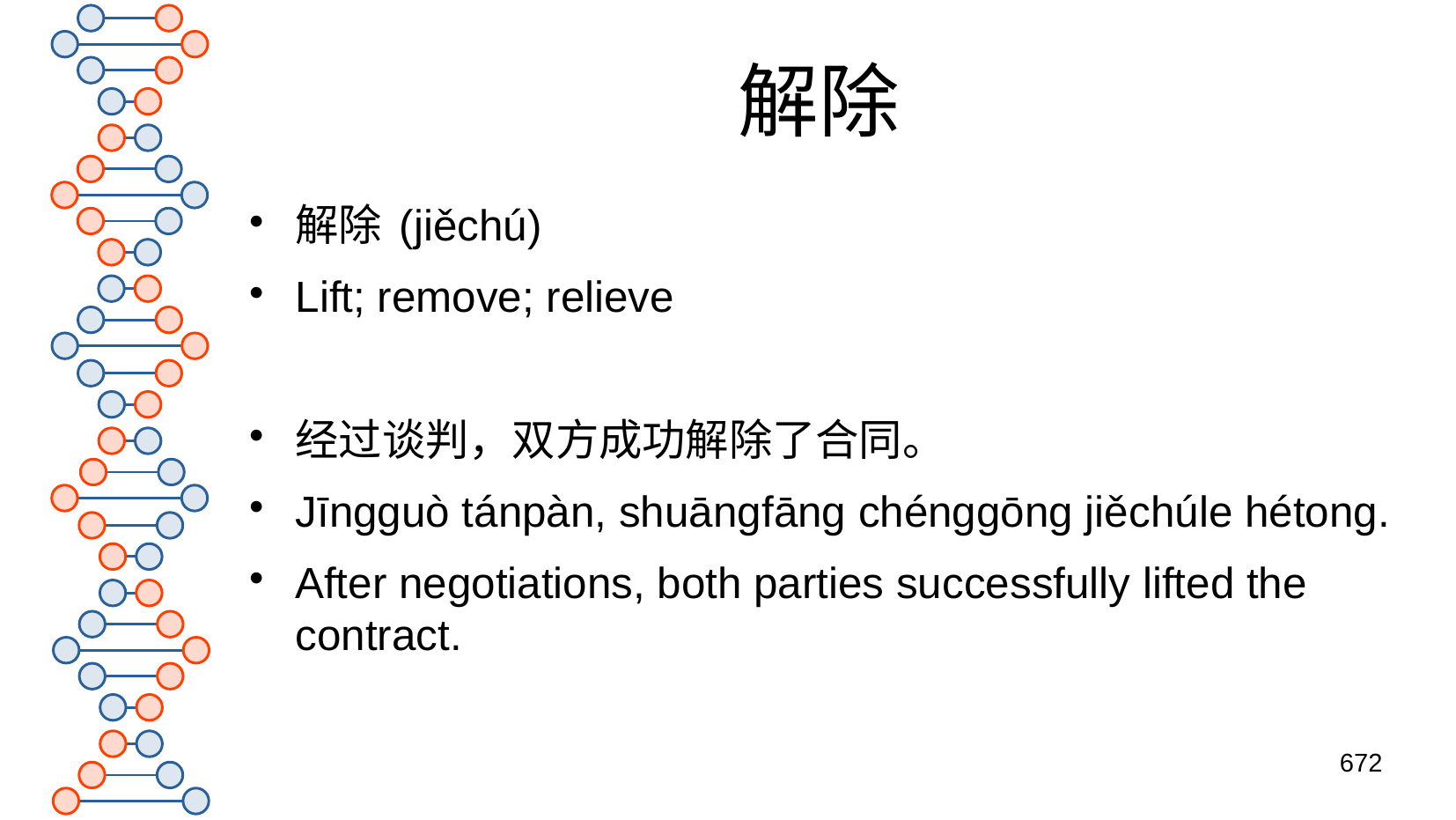

# 解除
解除 (jiěchú)
Lift; remove; relieve

经过谈判，双方成功解除了合同。
Jīngguò tánpàn, shuāngfāng chénggōng jiěchúle hétong.
After negotiations, both parties successfully lifted the contract.

672